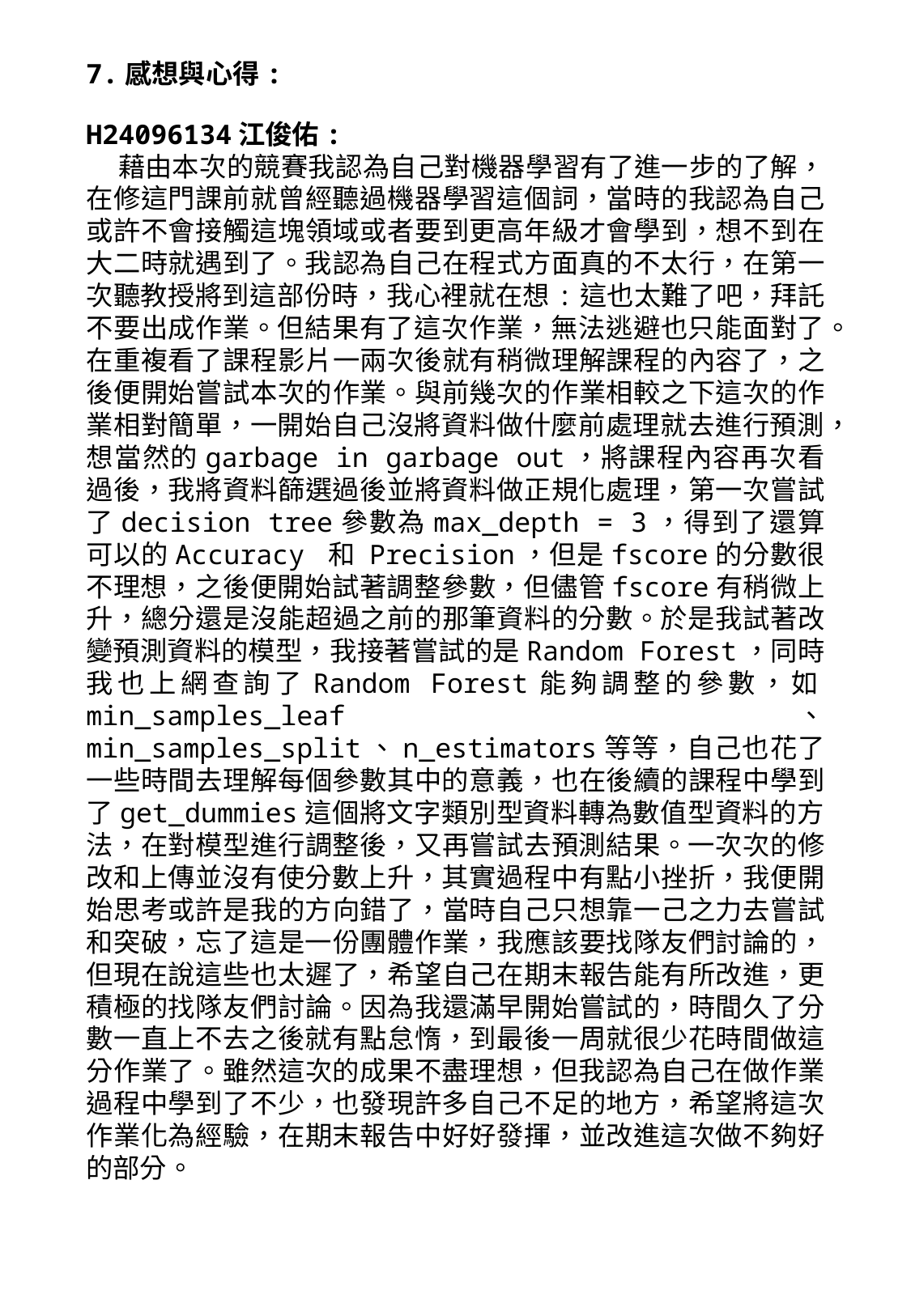

7.感想與心得:

H24096134江俊佑:
    藉由本次的競賽我認為自己對機器學習有了進一步的了解，在修這門課前就曾經聽過機器學習這個詞，當時的我認為自己或許不會接觸這塊領域或者要到更高年級才會學到，想不到在大二時就遇到了。我認為自己在程式方面真的不太行，在第一次聽教授將到這部份時，我心裡就在想:這也太難了吧，拜託不要出成作業。但結果有了這次作業，無法逃避也只能面對了。在重複看了課程影片一兩次後就有稍微理解課程的內容了，之後便開始嘗試本次的作業。與前幾次的作業相較之下這次的作業相對簡單，一開始自己沒將資料做什麼前處理就去進行預測，想當然的garbage in garbage out，將課程內容再次看過後，我將資料篩選過後並將資料做正規化處理，第一次嘗試了decision tree參數為max_depth = 3，得到了還算可以的Accuracy 和 Precision，但是fscore的分數很不理想，之後便開始試著調整參數，但儘管fscore有稍微上升，總分還是沒能超過之前的那筆資料的分數。於是我試著改變預測資料的模型，我接著嘗試的是Random Forest，同時我也上網查詢了Random Forest能夠調整的參數，如min_samples_leaf、 min_samples_split、n_estimators等等，自己也花了一些時間去理解每個參數其中的意義，也在後續的課程中學到了get_dummies這個將文字類別型資料轉為數值型資料的方法，在對模型進行調整後，又再嘗試去預測結果。一次次的修改和上傳並沒有使分數上升，其實過程中有點小挫折，我便開始思考或許是我的方向錯了，當時自己只想靠一己之力去嘗試和突破，忘了這是一份團體作業，我應該要找隊友們討論的，但現在說這些也太遲了，希望自己在期末報告能有所改進，更積極的找隊友們討論。因為我還滿早開始嘗試的，時間久了分數一直上不去之後就有點怠惰，到最後一周就很少花時間做這分作業了。雖然這次的成果不盡理想，但我認為自己在做作業過程中學到了不少，也發現許多自己不足的地方，希望將這次作業化為經驗，在期末報告中好好發揮，並改進這次做不夠好的部分。